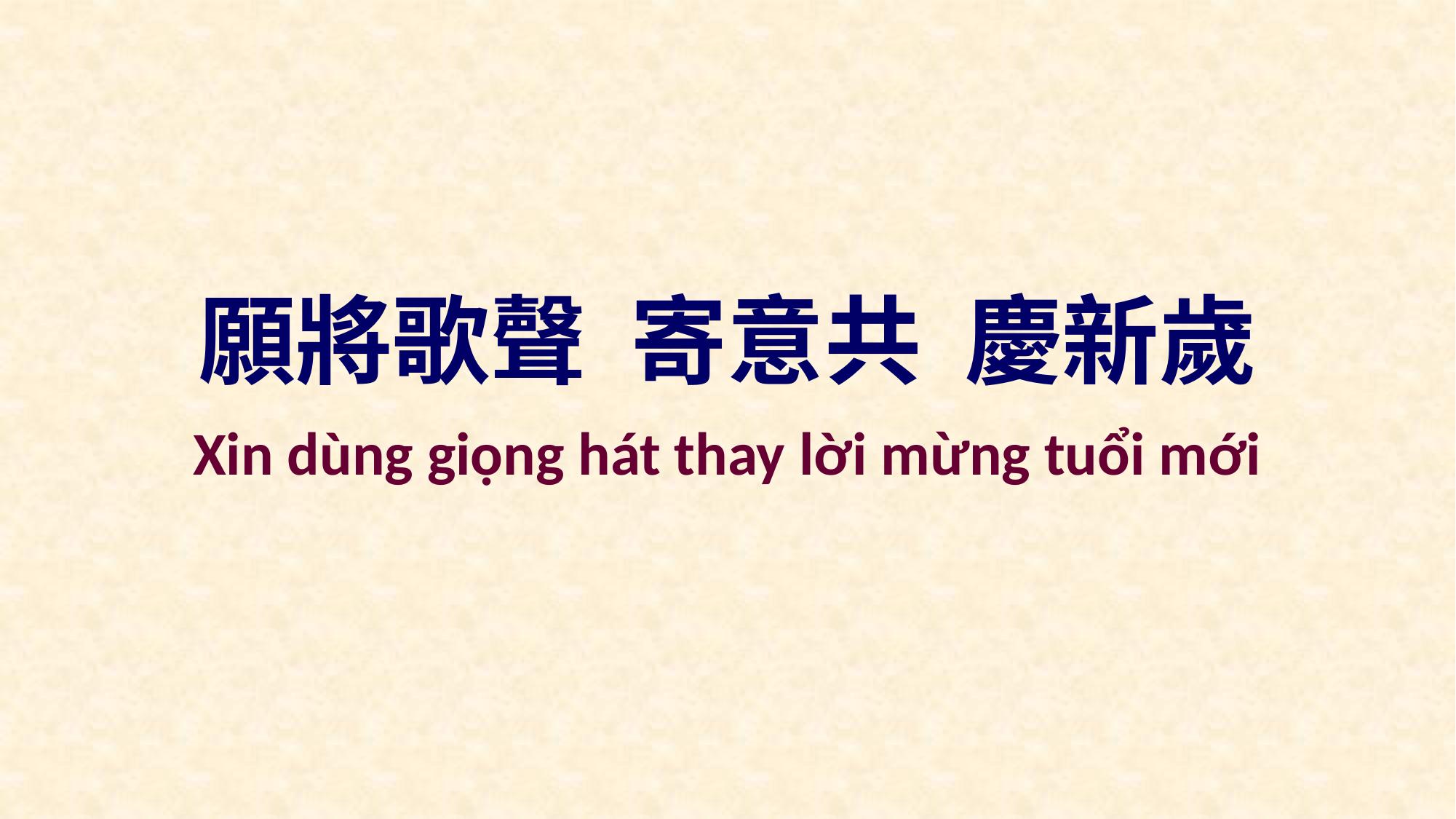

願將歌聲  寄意共  慶新歲
Xin dùng giọng hát thay lời mừng tuổi mới